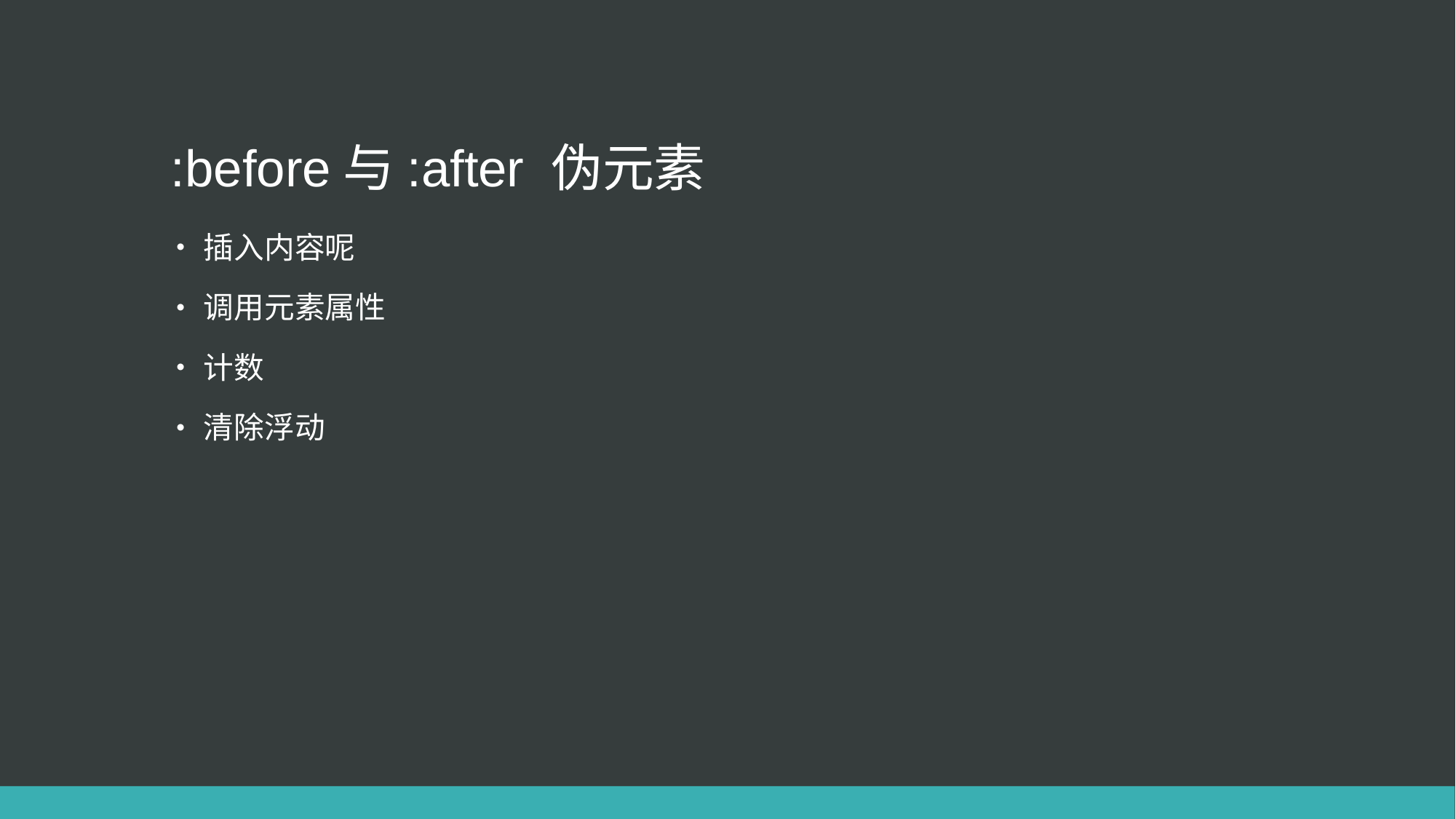

# :before与:after 伪元素
插入内容呢
调用元素属性
计数
清除浮动